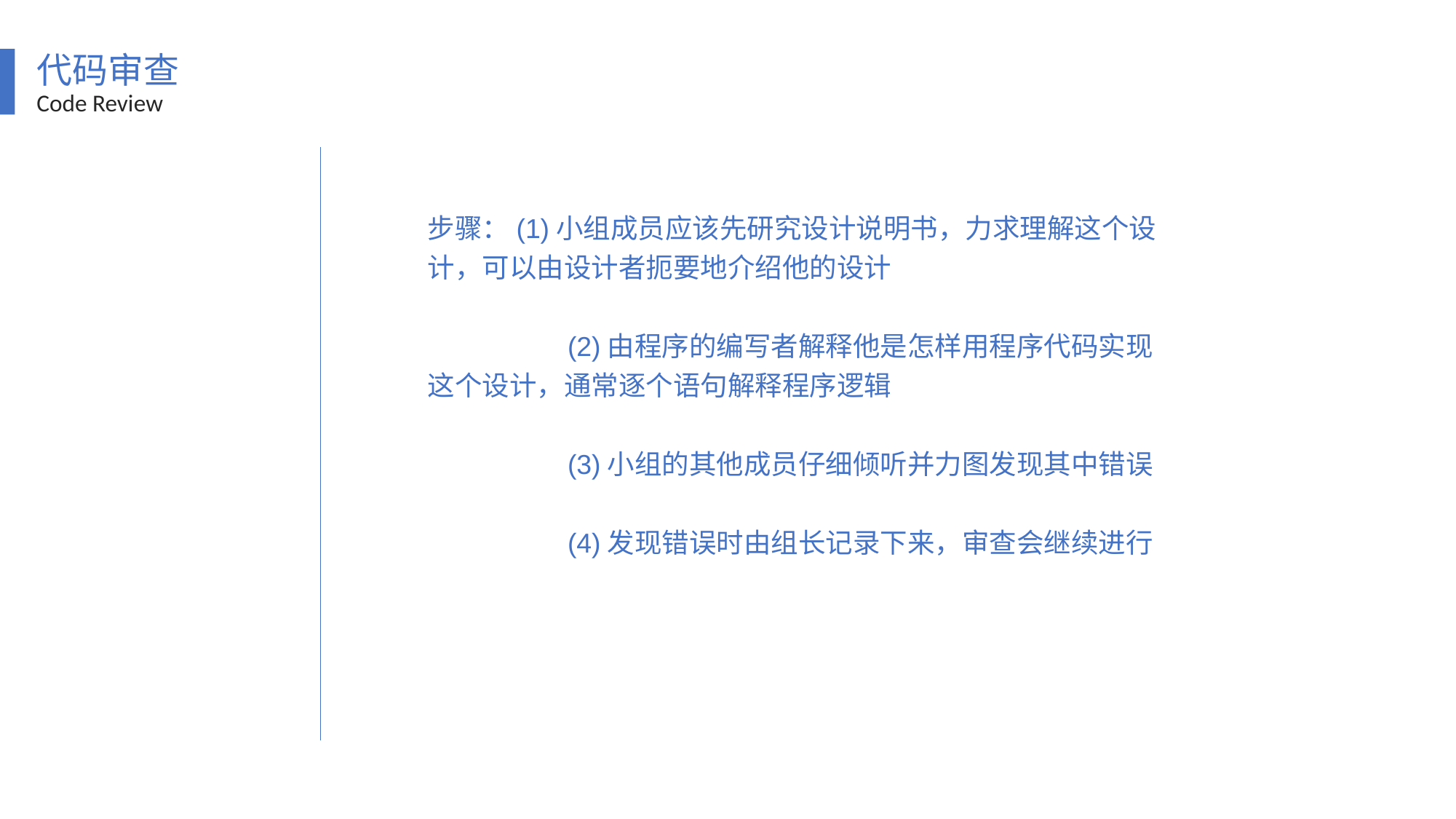

代码审查
Code Review
步骤：(1)小组成员应该先研究设计说明书，力求理解这个设计，可以由设计者扼要地介绍他的设计

	    (2)由程序的编写者解释他是怎样用程序代码实现这个设计，通常逐个语句解释程序逻辑

	    (3)小组的其他成员仔细倾听并力图发现其中错误

	    (4)发现错误时由组长记录下来，审查会继续进行